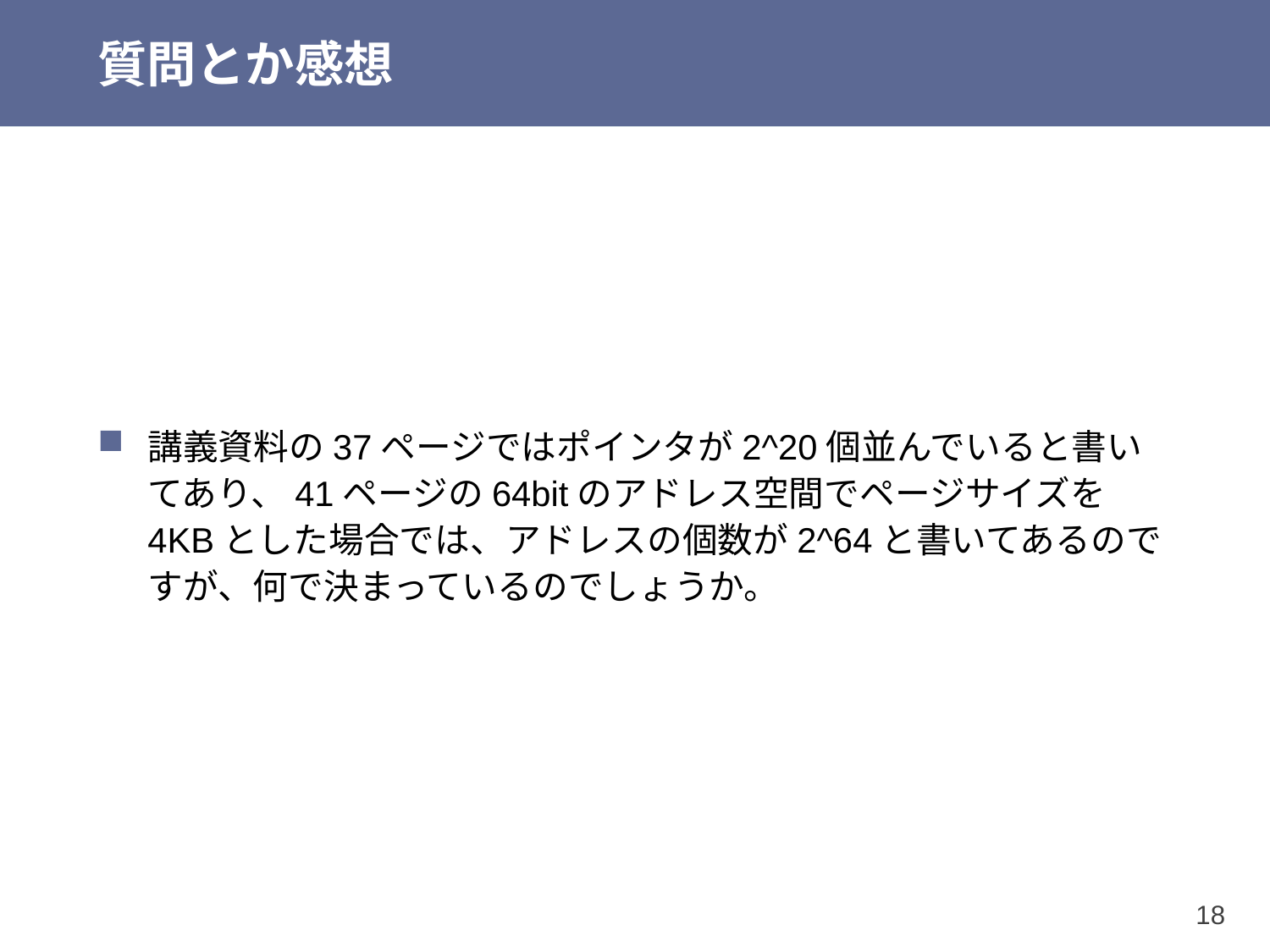

# 質問とか感想
講義資料の37ページではポインタが2^20個並んでいると書いてあり、41ページの64bitのアドレス空間でページサイズを4KBとした場合では、アドレスの個数が2^64と書いてあるのですが、何で決まっているのでしょうか。